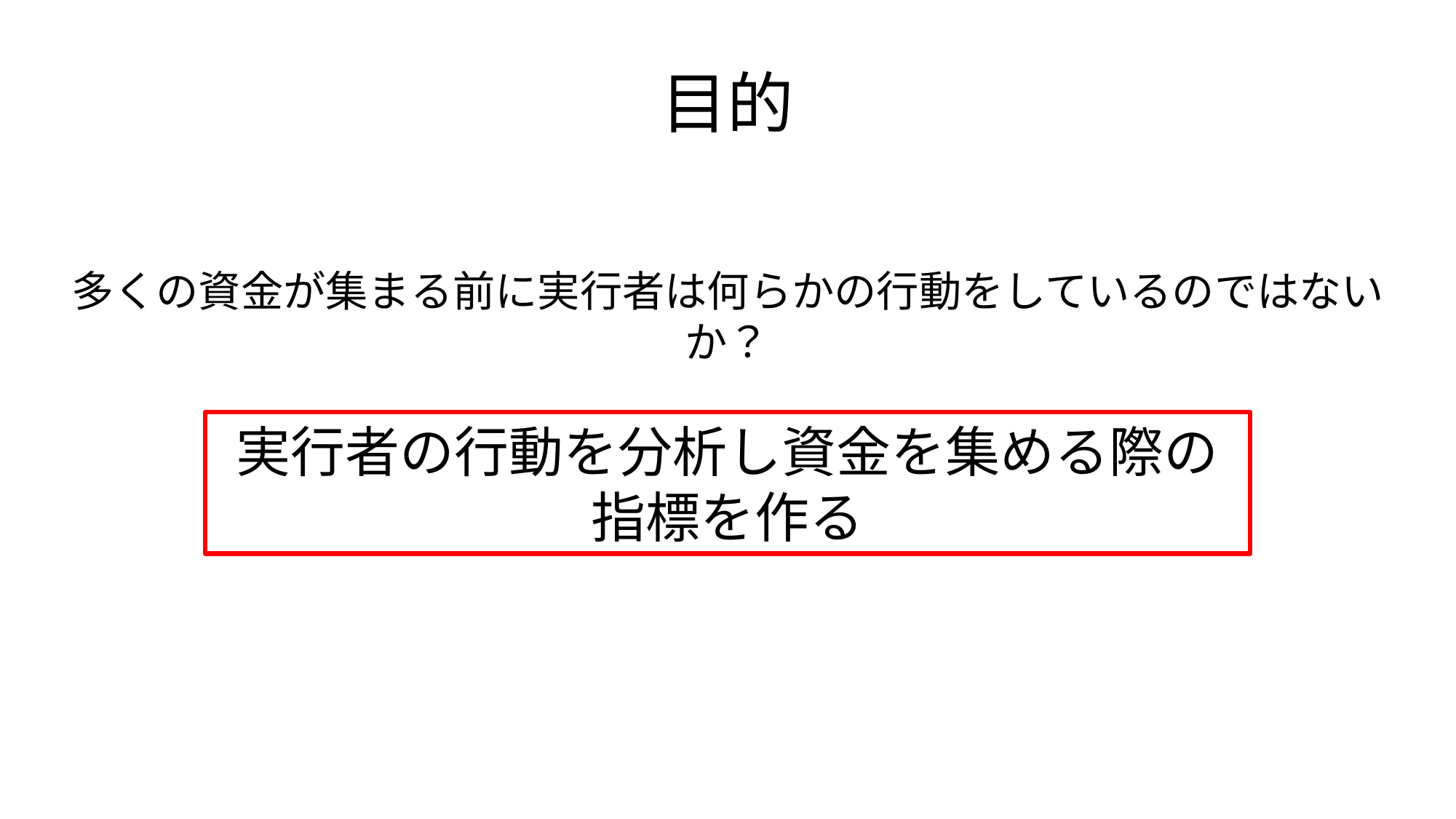

# 目的
多くの資金が集まる前に実行者は何らかの行動をしているのではないか？
実行者の行動を分析し資金を集める際の
指標を作る